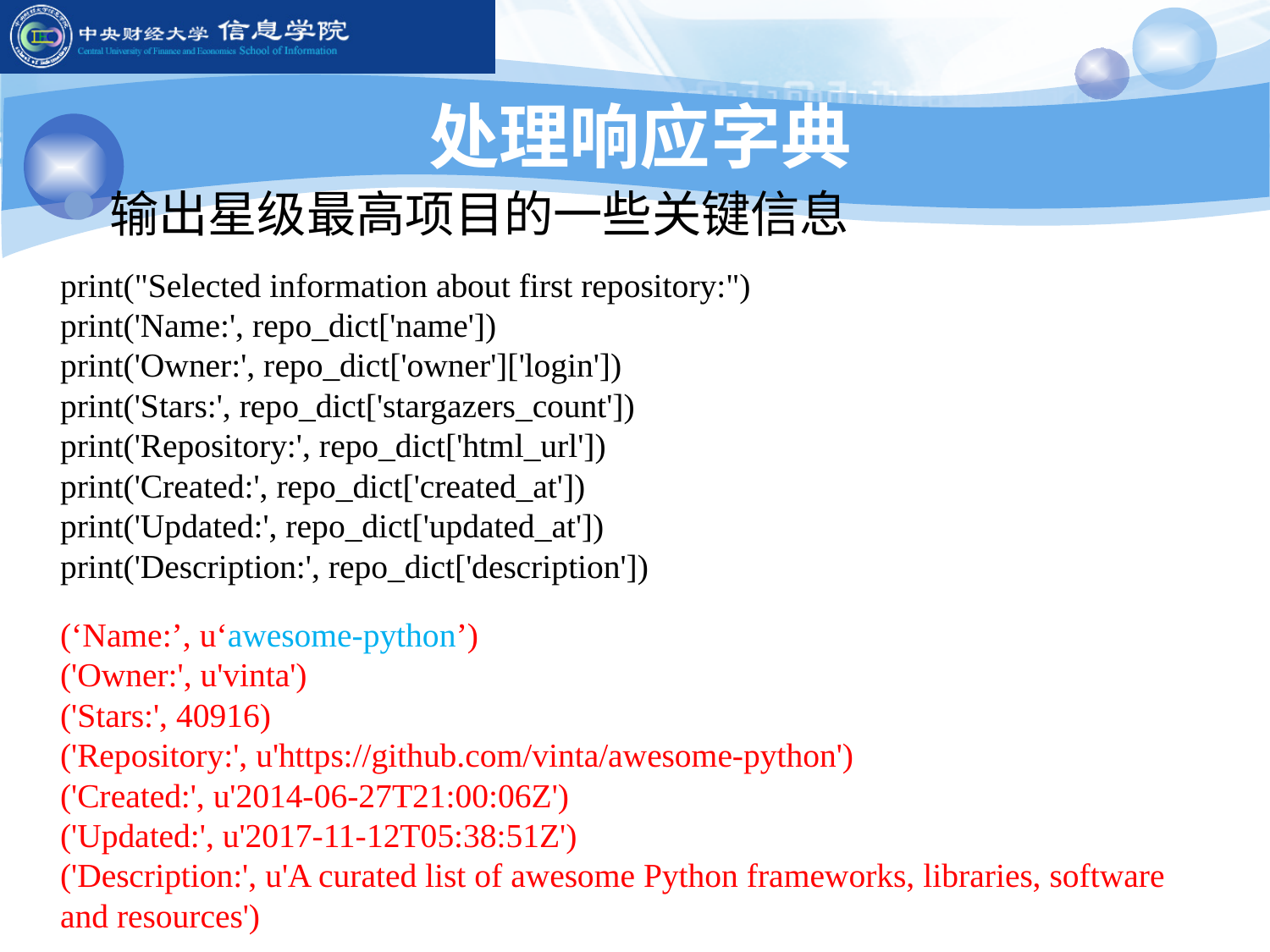

# 处理响应字典
输出星级最高项目的一些关键信息
print("Selected information about first repository:")
print('Name:', repo_dict['name'])
print('Owner:', repo_dict['owner']['login'])
print('Stars:', repo_dict['stargazers_count'])
print('Repository:', repo_dict['html_url'])
print('Created:', repo_dict['created_at'])
print('Updated:', repo_dict['updated_at'])
print('Description:', repo_dict['description'])
(‘Name:’, u‘awesome-python’)
('Owner:', u'vinta')
('Stars:', 40916)
('Repository:', u'https://github.com/vinta/awesome-python')
('Created:', u'2014-06-27T21:00:06Z')
('Updated:', u'2017-11-12T05:38:51Z')
('Description:', u'A curated list of awesome Python frameworks, libraries, software and resources')